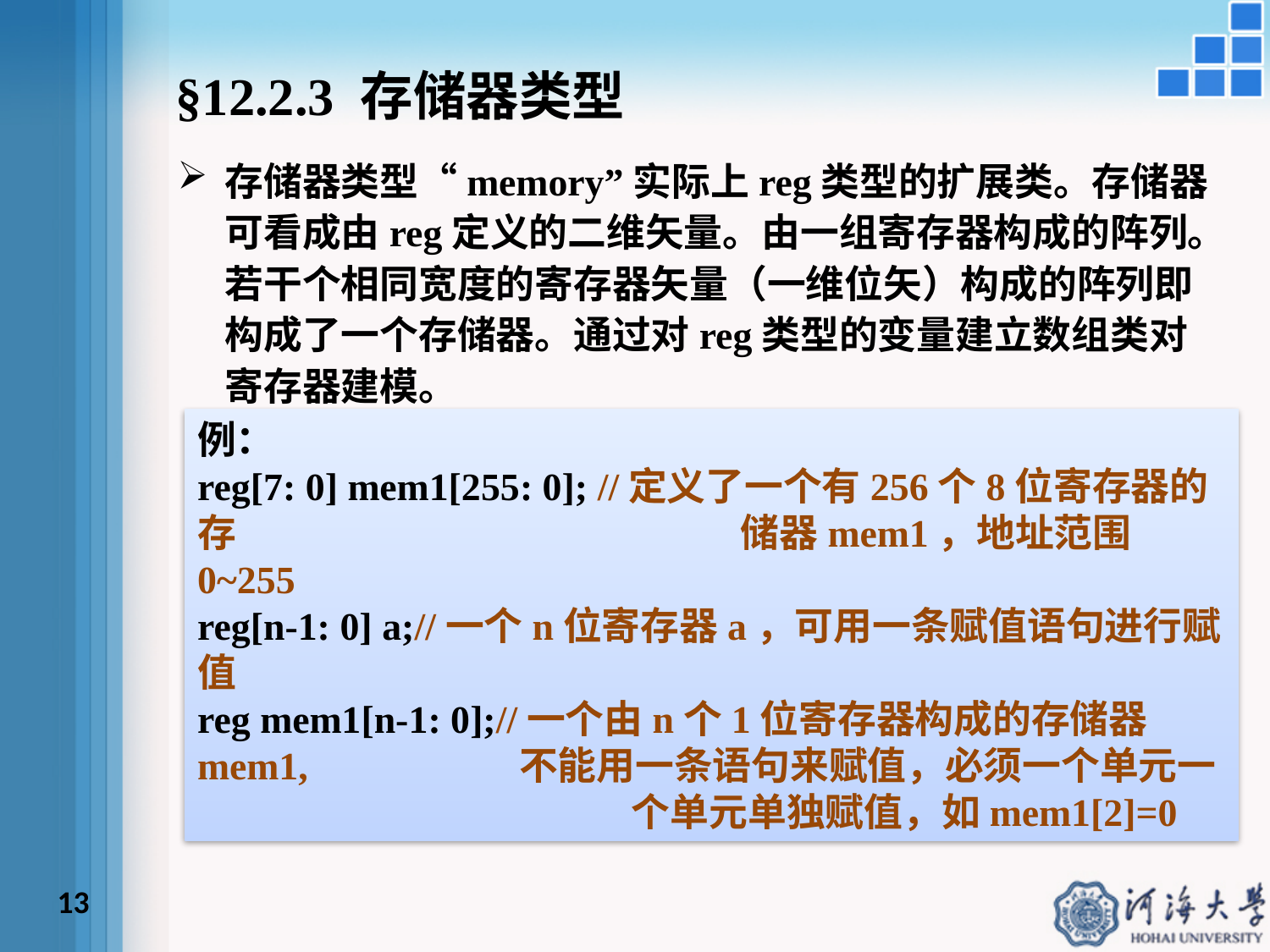

§12.2.3 存储器类型
存储器类型“memory”实际上reg类型的扩展类。存储器可看成由reg定义的二维矢量。由一组寄存器构成的阵列。若干个相同宽度的寄存器矢量（一维位矢）构成的阵列即构成了一个存储器。通过对reg类型的变量建立数组类对寄存器建模。
例：
reg[7: 0] mem1[255: 0]; //定义了一个有256个8位寄存器的存				    储器mem1，地址范围0~255
reg[n-1: 0] a;//一个n位寄存器a，可用一条赋值语句进行赋值
reg mem1[n-1: 0];//一个由n个1位寄存器构成的存储器mem1,		      不能用一条语句来赋值，必须一个单元一			      个单元单独赋值，如mem1[2]=0
13